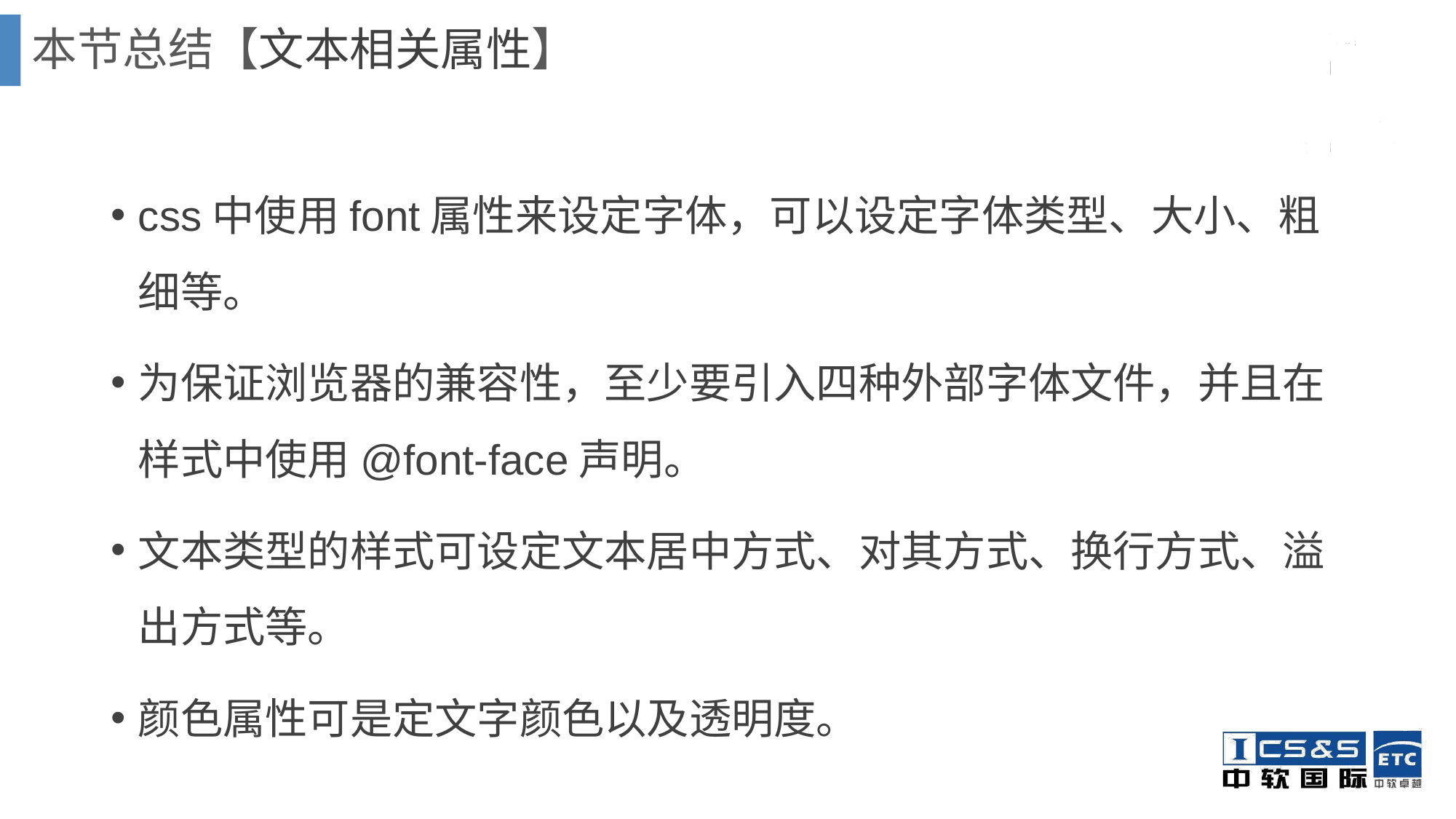

# 本节总结【文本相关属性】
css中使用font属性来设定字体，可以设定字体类型、大小、粗细等。
为保证浏览器的兼容性，至少要引入四种外部字体文件，并且在样式中使用@font-face声明。
文本类型的样式可设定文本居中方式、对其方式、换行方式、溢出方式等。
颜色属性可是定文字颜色以及透明度。